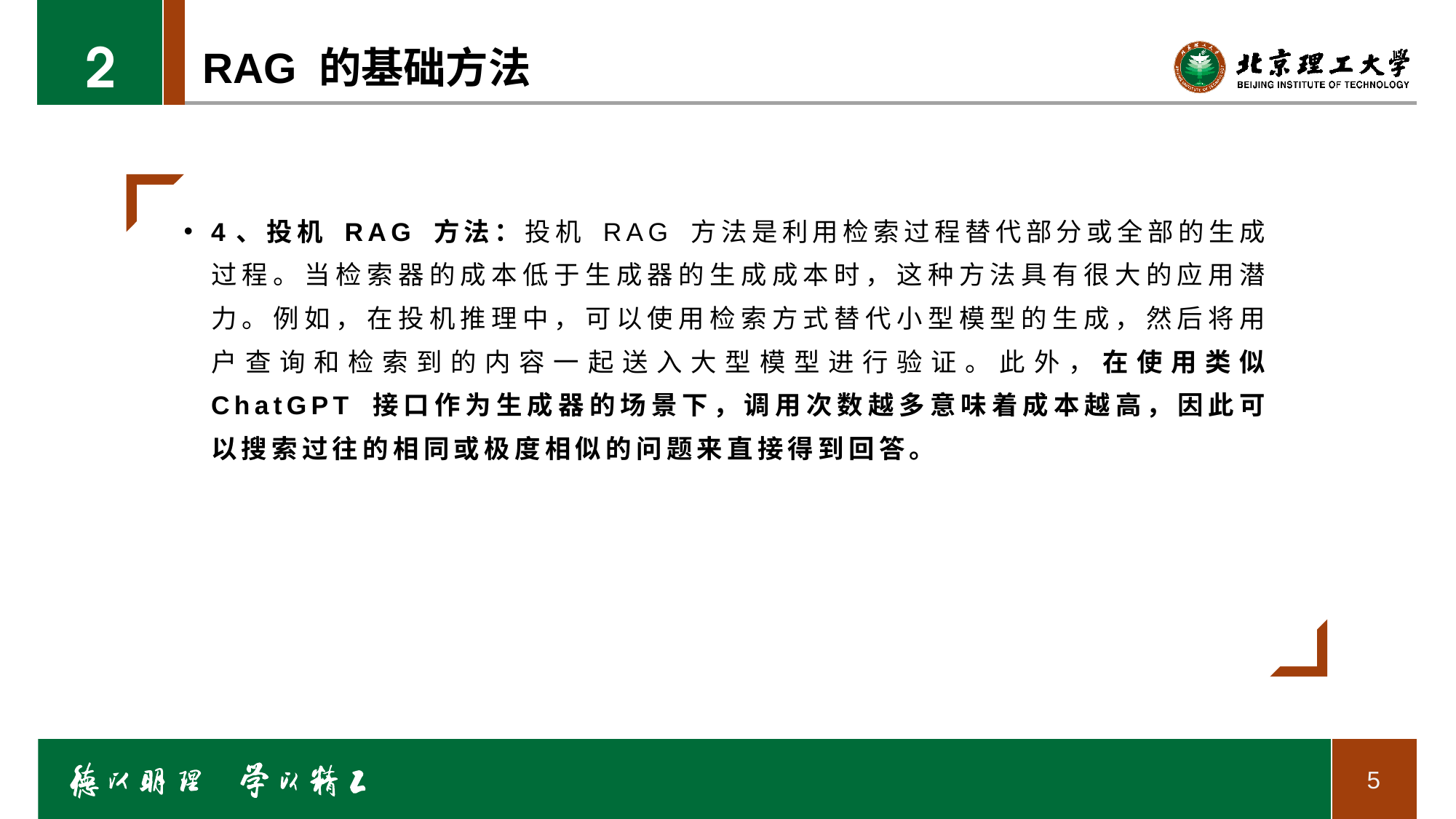

2
# RAG 的基础方法

4、投机 RAG 方法：投机 RAG 方法是利用检索过程替代部分或全部的生成过程。当检索器的成本低于生成器的生成成本时，这种方法具有很大的应用潜力。例如，在投机推理中，可以使用检索方式替代小型模型的生成，然后将用户查询和检索到的内容一起送入大型模型进行验证。此外，在使用类似 ChatGPT 接口作为生成器的场景下，调用次数越多意味着成本越高，因此可以搜索过往的相同或极度相似的问题来直接得到回答。